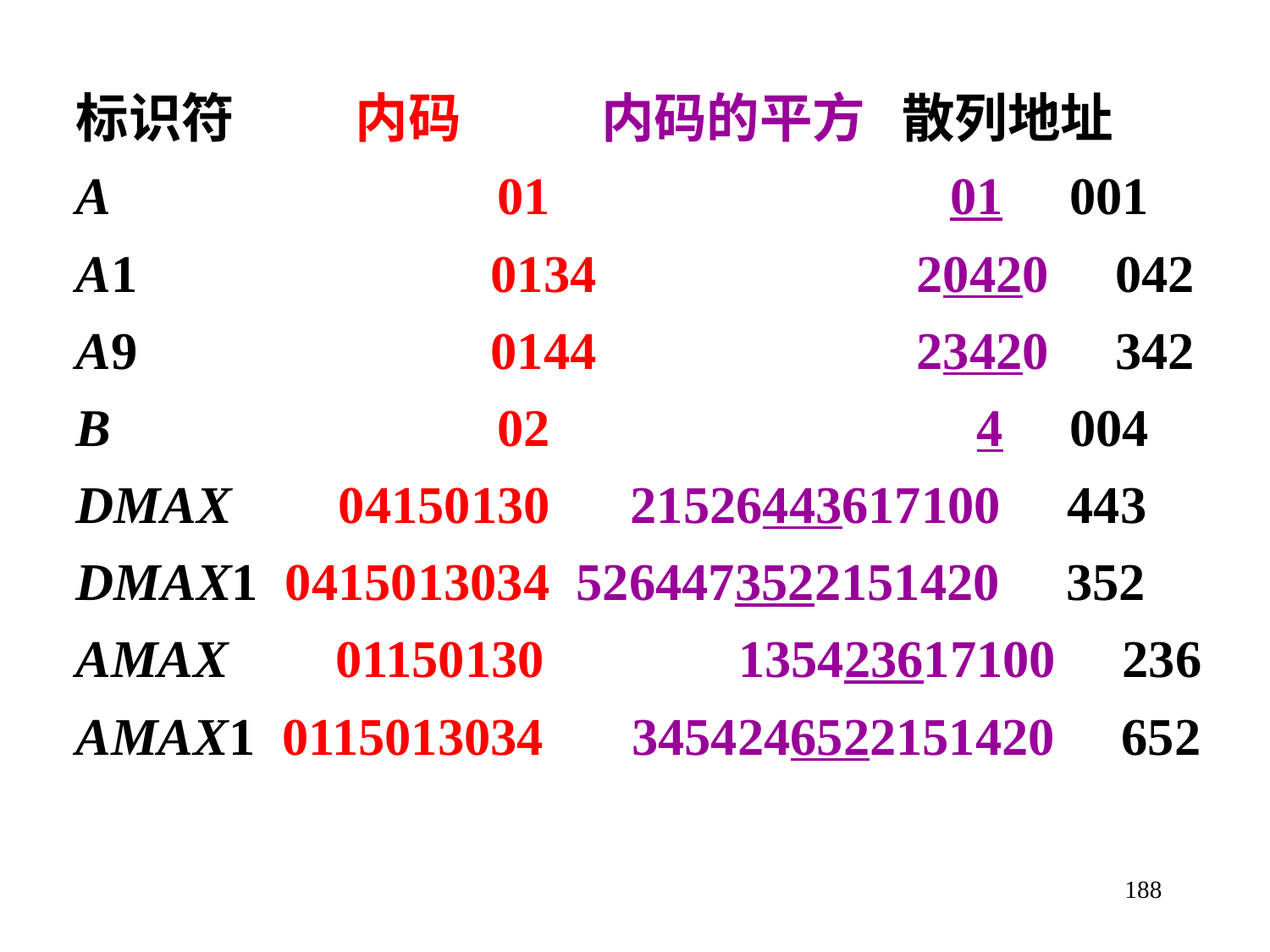

标识符          内码	        内码的平方   散列地址
A	                            01                              01     001
A1	                  0134                        20420     042
A9	                  0144                        23420     342
B	                            02                                4     004
DMAX        04150130      21526443617100     443
DMAX1  0415013034  5264473522151420     352
AMAX        01150130	        135423617100     236
AMAX1  0115013034	3454246522151420     652
188